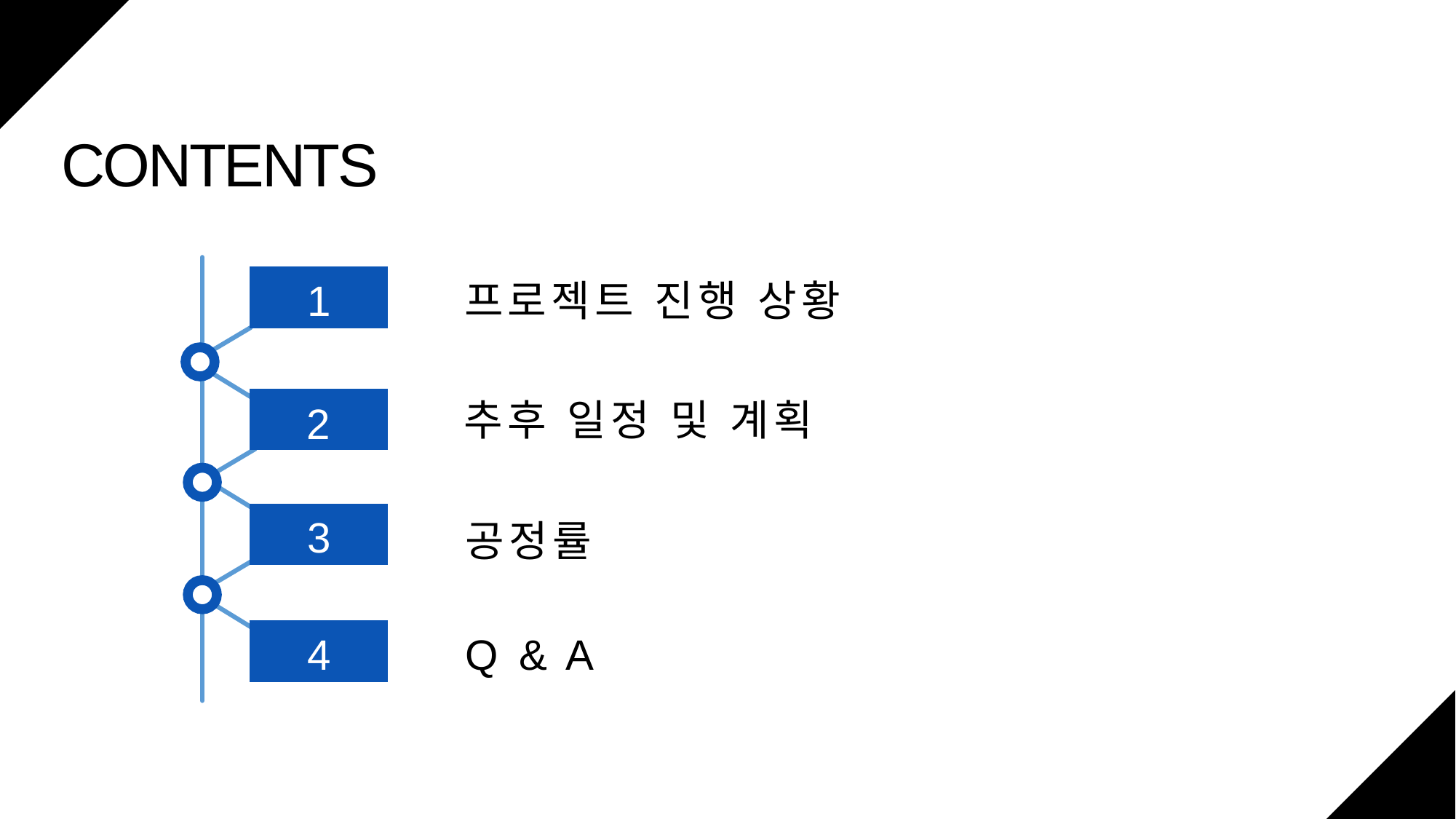

CONTENTS

1
프로젝트 진행 상황

추후 일정 및 계획

2

3
공정률

4
Q & A